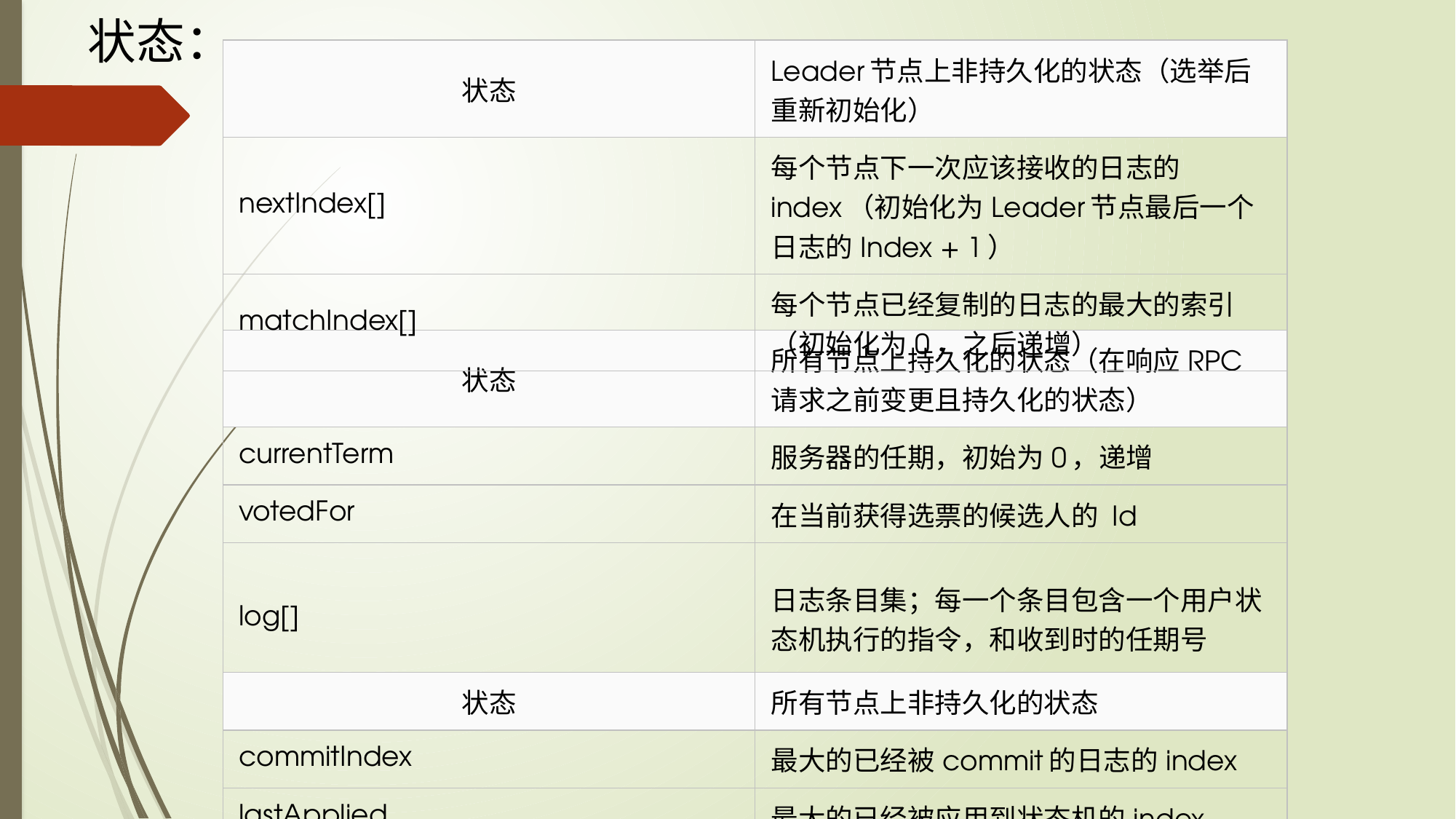

状态：
| 状态 | Leader节点上非持久化的状态（选举后重新初始化） |
| --- | --- |
| nextIndex[] | 每个节点下一次应该接收的日志的index（初始化为Leader节点最后一个日志的Index + 1） |
| matchIndex[] | 每个节点已经复制的日志的最大的索引（初始化为0，之后递增） |
| 状态 | 所有节点上持久化的状态（在响应RPC请求之前变更且持久化的状态） |
| --- | --- |
| currentTerm | 服务器的任期，初始为0，递增 |
| votedFor | 在当前获得选票的候选人的 Id |
| log[] | 日志条目集；每一个条目包含一个用户状态机执行的指令，和收到时的任期号 |
| 状态 | 所有节点上非持久化的状态 |
| --- | --- |
| commitIndex | 最大的已经被commit的日志的index |
| lastApplied | 最大的已经被应用到状态机的index |